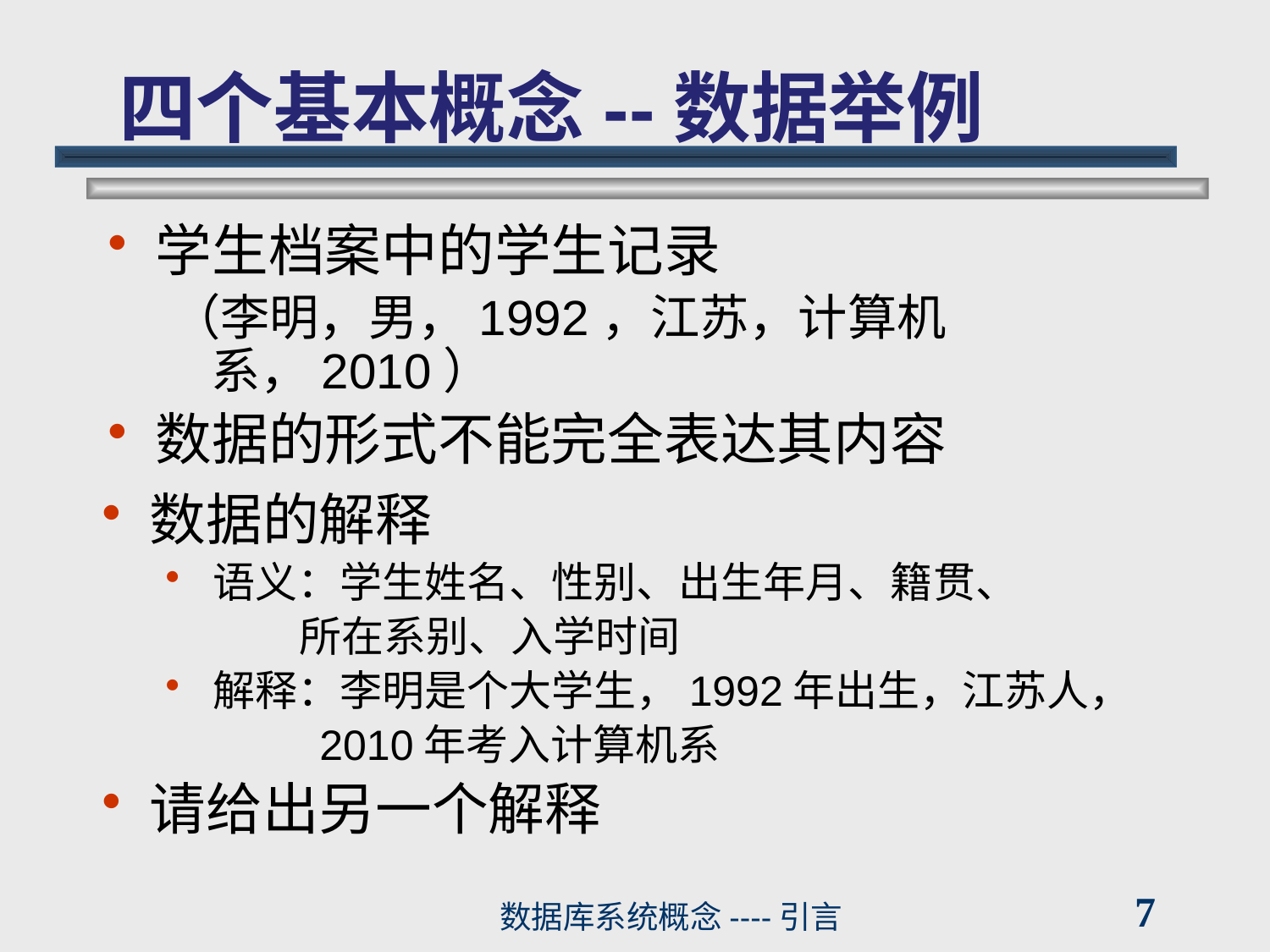

# 四个基本概念--数据举例
学生档案中的学生记录
（李明，男，1992，江苏，计算机系，2010）
数据的形式不能完全表达其内容

数据的解释
语义：学生姓名、性别、出生年月、籍贯、
             所在系别、入学时间
解释：李明是个大学生，1992年出生，江苏人，
             2010年考入计算机系
请给出另一个解释
7
数据库系统概念----引言